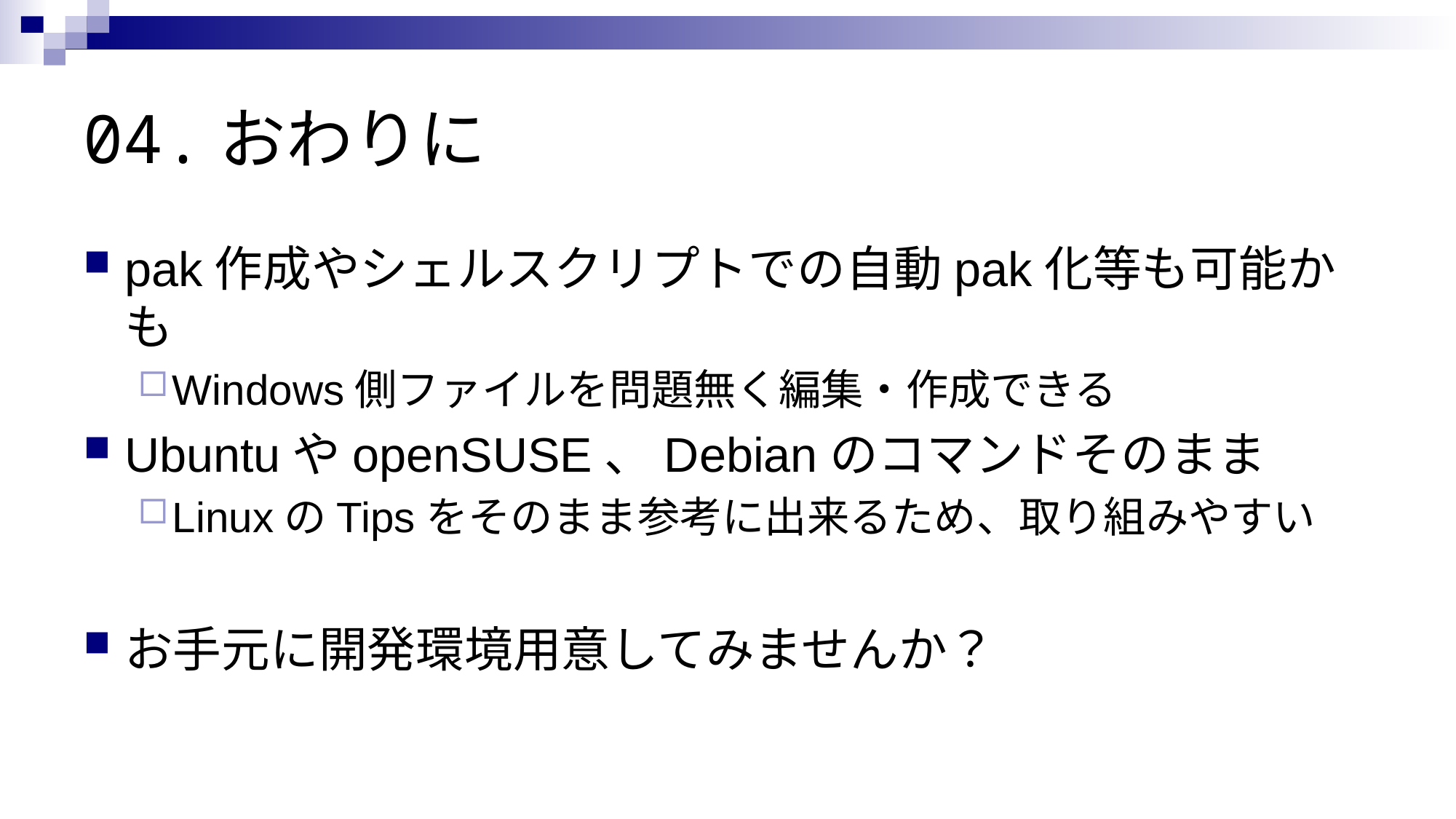

# 04.おわりに
pak作成やシェルスクリプトでの自動pak化等も可能かも
Windows側ファイルを問題無く編集・作成できる
UbuntuやopenSUSE、Debianのコマンドそのまま
LinuxのTipsをそのまま参考に出来るため、取り組みやすい

お手元に開発環境用意してみませんか？